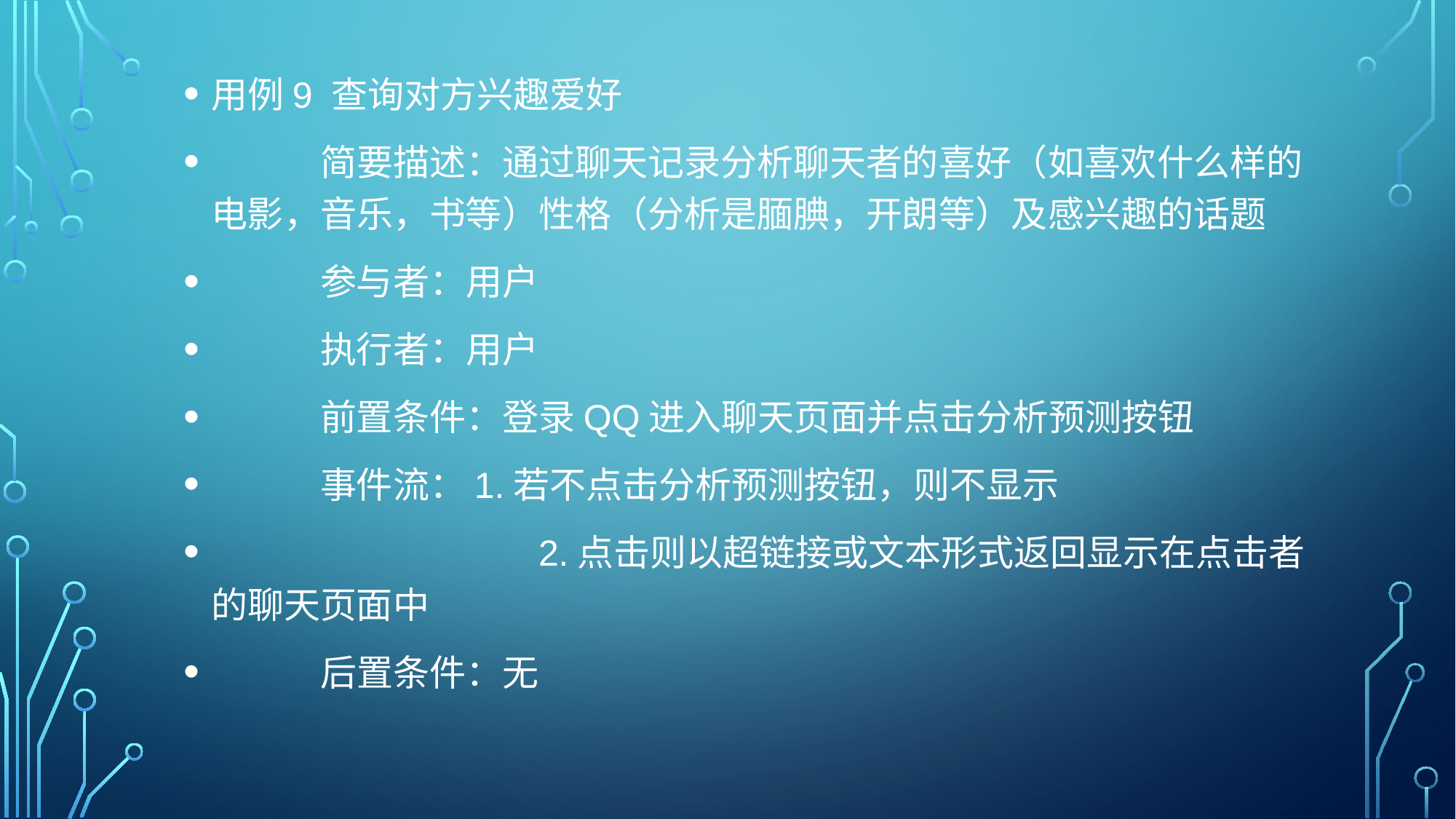

用例9 查询对方兴趣爱好
	简要描述：通过聊天记录分析聊天者的喜好（如喜欢什么样的电影，音乐，书等）性格（分析是腼腆，开朗等）及感兴趣的话题
	参与者：用户
	执行者：用户
	前置条件：登录QQ进入聊天页面并点击分析预测按钮
	事件流：1.若不点击分析预测按钮，则不显示
		  	2.点击则以超链接或文本形式返回显示在点击者的聊天页面中
	后置条件：无